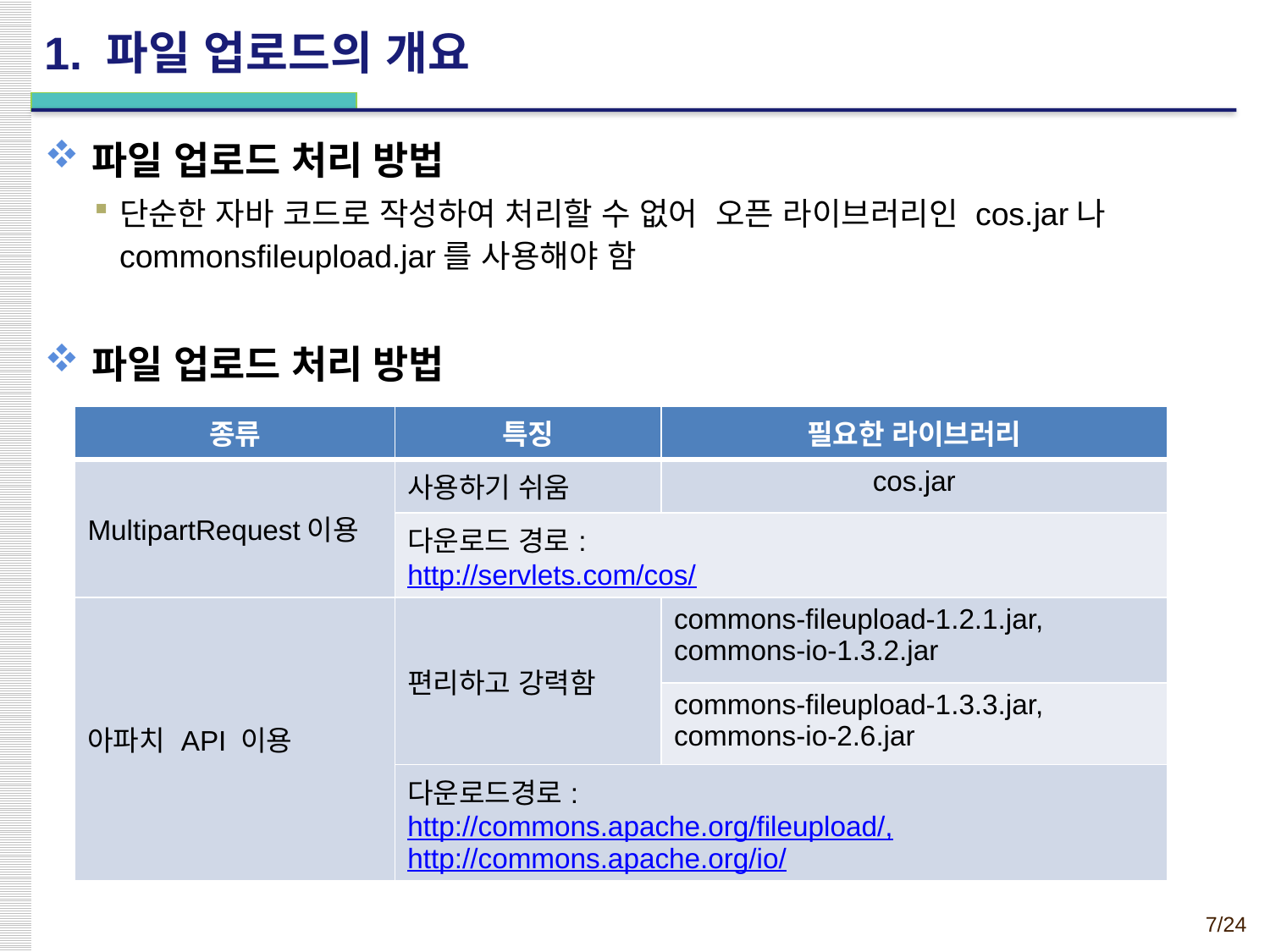

# 1. 파일 업로드의 개요
파일 업로드 처리 방법
단순한 자바 코드로 작성하여 처리할 수 없어  오픈 라이브러리인 cos.jar나 commonsfileupload.jar를 사용해야 함

파일 업로드 처리 방법
| 종류 | 특징 | 필요한 라이브러리 |
| --- | --- | --- |
| MultipartRequest이용 | 사용하기 쉬움 | cos.jar |
|  | 다운로드 경로: http://servlets.com/cos/ |  |
| 아파치 API 이용 | 편리하고 강력함 | commons-fileupload-1.2.1.jar, commons-io-1.3.2.jar |
|  |  | commons-fileupload-1.3.3.jar, commons-io-2.6.jar |
|  | 다운로드경로: http://commons.apache.org/fileupload/, http://commons.apache.org/io/ |  |